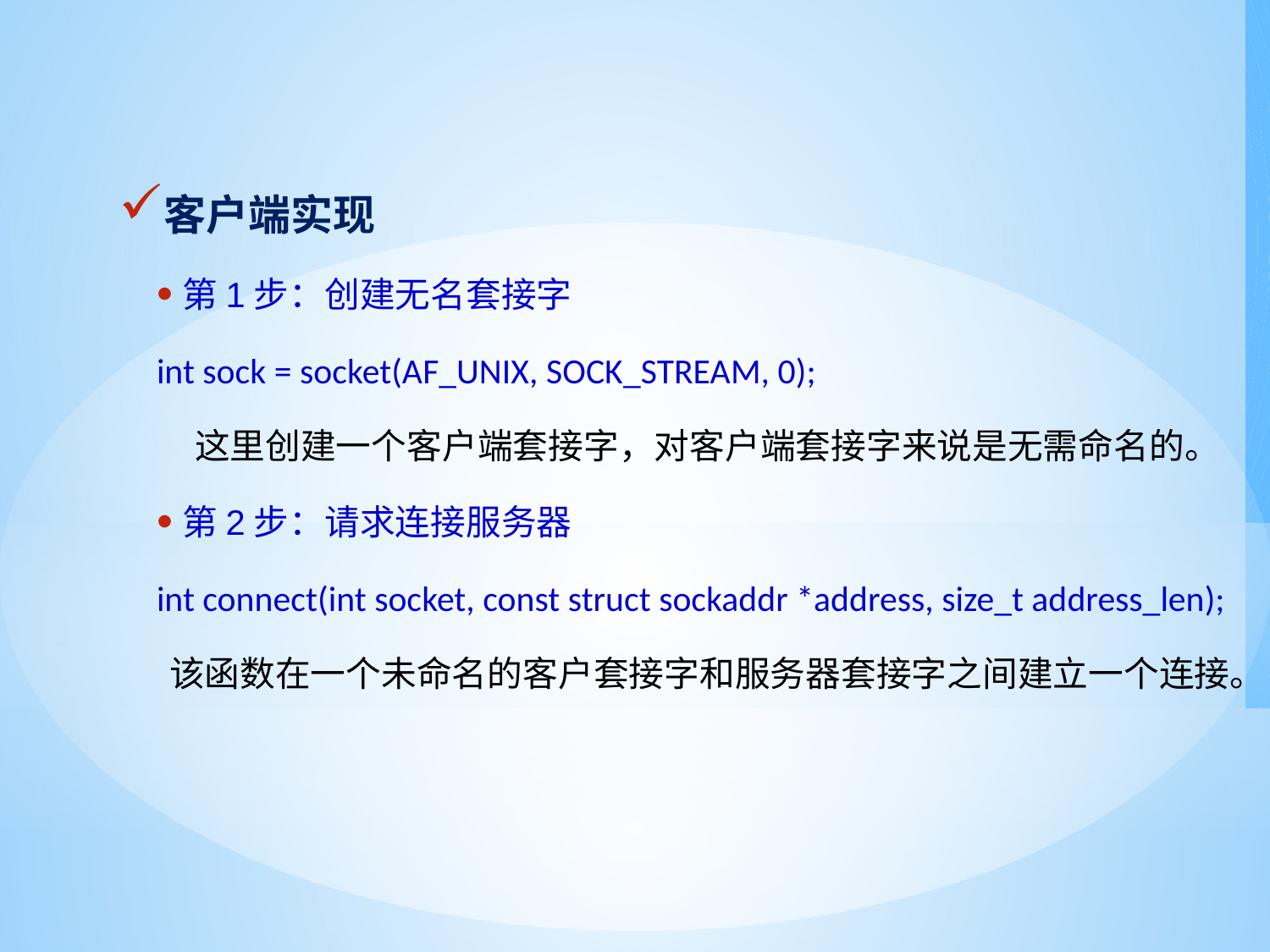

#
客户端实现
第1步：创建无名套接字
int sock = socket(AF_UNIX, SOCK_STREAM, 0);
这里创建一个客户端套接字，对客户端套接字来说是无需命名的。
第2步：请求连接服务器
int connect(int socket, const struct sockaddr *address, size_t address_len);
该函数在一个未命名的客户套接字和服务器套接字之间建立一个连接。